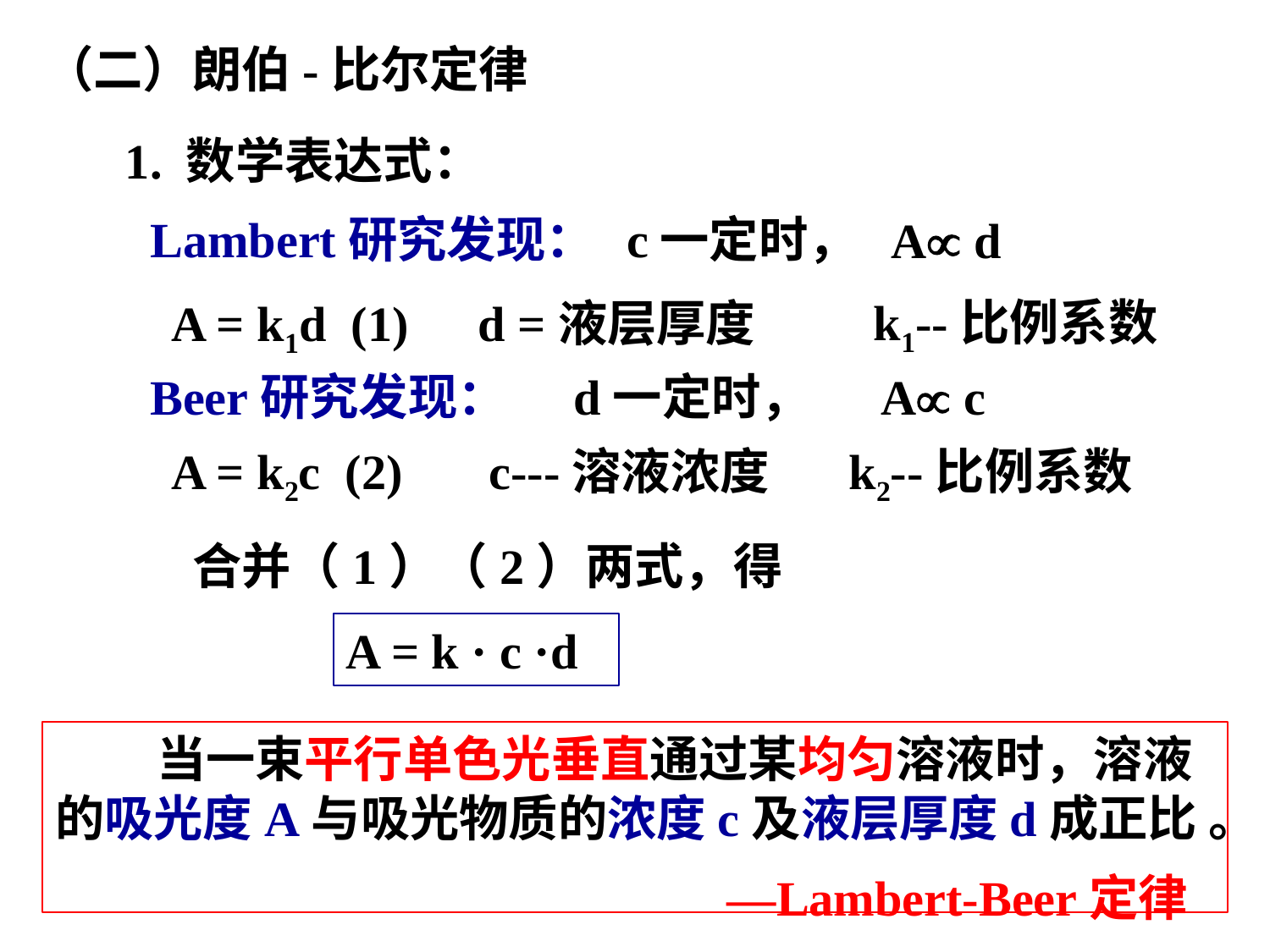

（二）朗伯-比尔定律
1. 数学表达式：
Lambert研究发现：
c一定时，
A∝ d
k1--比例系数
A = k1d  (1)
d =液层厚度
Beer研究发现：
d一定时，
A∝ c
A = k2c  (2)
c---溶液浓度
k2--比例系数
合并（1）（2）两式，得
A = k · c ·d
        当一束平行单色光垂直通过某均匀溶液时，溶液的吸光度A与吸光物质的浓度c及液层厚度d成正比 。
—Lambert-Beer定律